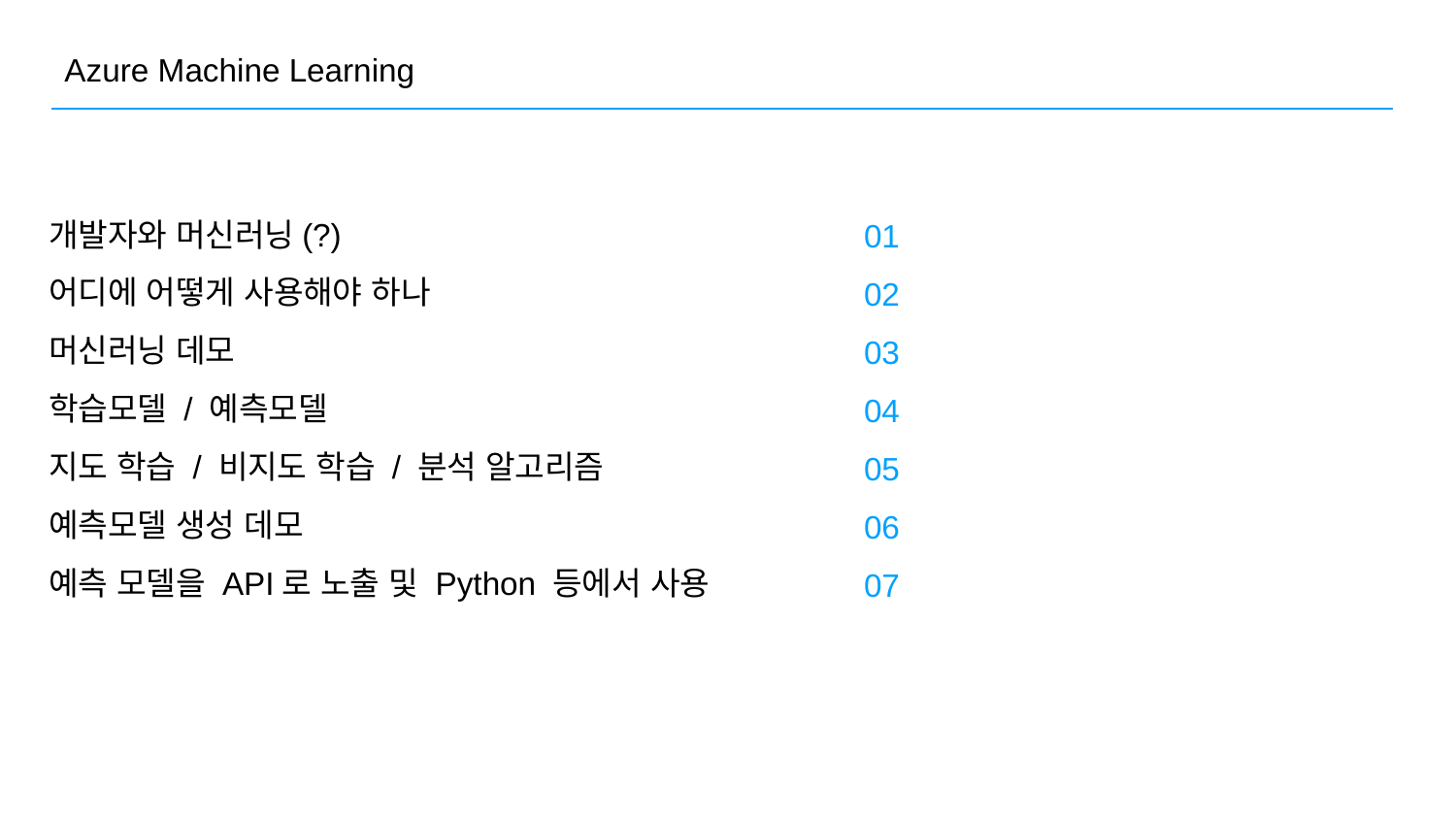

Azure Machine Learning
개발자와 머신러닝(?)
어디에 어떻게 사용해야 하나
머신러닝 데모
학습모델 / 예측모델
지도 학습 / 비지도 학습 / 분석 알고리즘
예측모델 생성 데모
예측 모델을 API로 노출 및 Python 등에서 사용
01
02
03
04
05
06
07